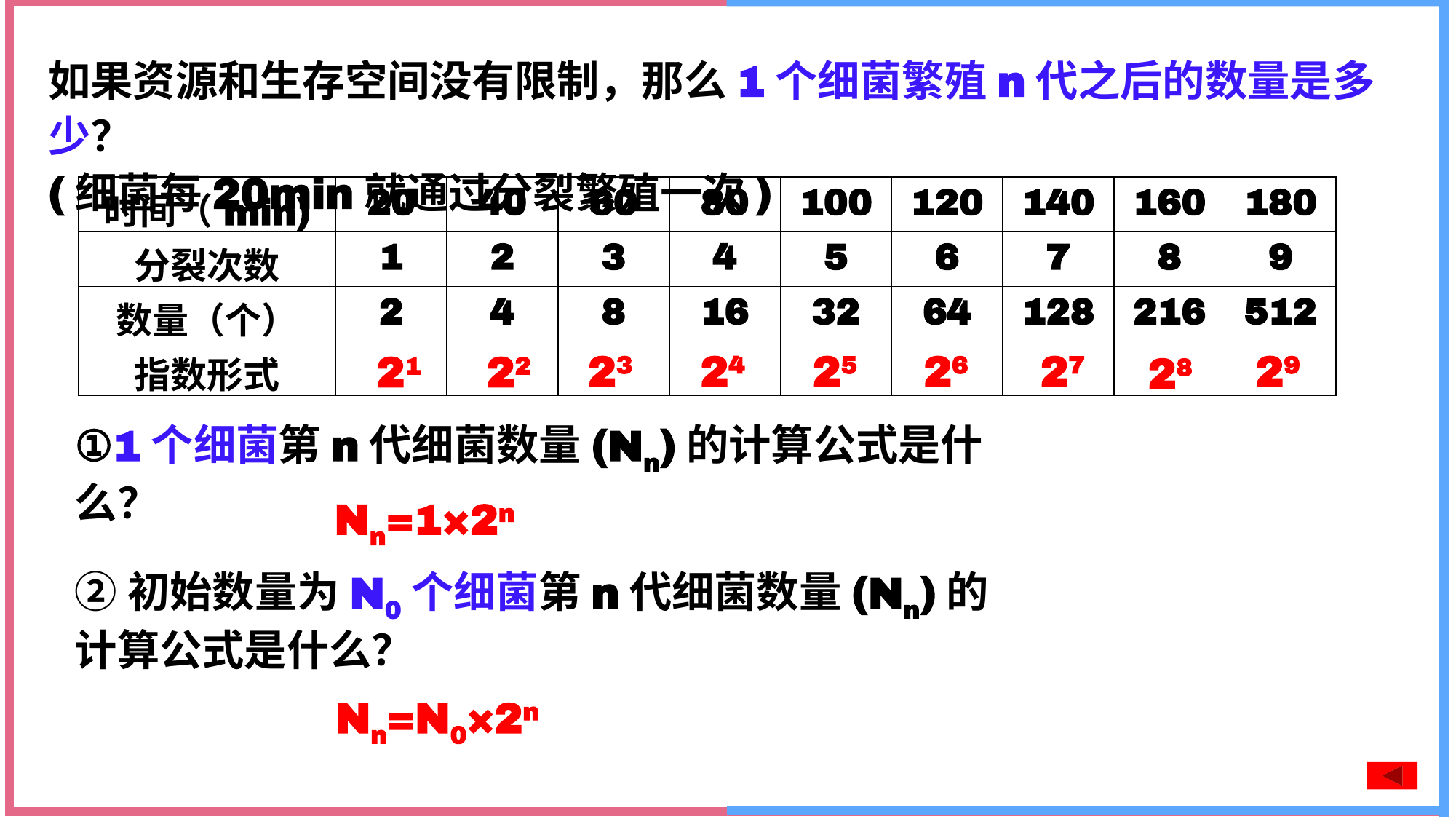

如果资源和生存空间没有限制，那么1个细菌繁殖n代之后的数量是多少？
(细菌每20min就通过分裂繁殖一次)
| 时间（min) | 20 | 40 | 60 | 80 | 100 | 120 | 140 | 160 | 180 |
| --- | --- | --- | --- | --- | --- | --- | --- | --- | --- |
| 分裂次数 | 1 | 2 | 3 | 4 | 5 | 6 | 7 | 8 | 9 |
| 数量（个） | 2 | 4 | 8 | 16 | 32 | 64 | 128 | 216 | 512 |
| 指数形式 |  |  |  |  |  |  |  |  |  |
23
24
25
26
27
29
21
22
28
①1个细菌第n代细菌数量(Nn)的计算公式是什么？
Nn=1×2n
②初始数量为N0个细菌第n代细菌数量(Nn)的计算公式是什么？
Nn=N0×2n